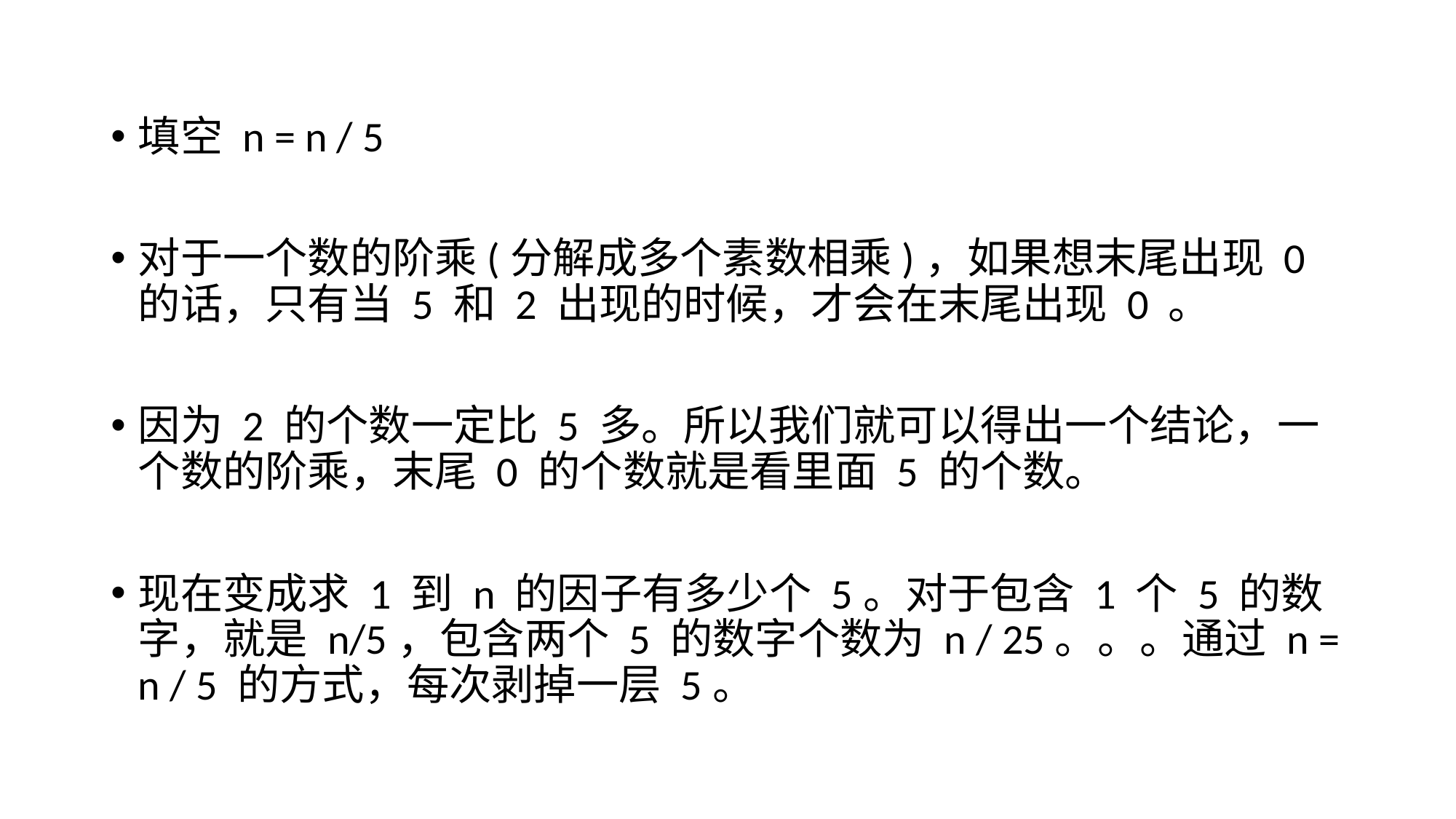

# 填空 n = n / 5

对于一个数的阶乘(分解成多个素数相乘)，如果想末尾出现 0 的话，只有当 5 和 2 出现的时候，才会在末尾出现 0 。

因为 2 的个数一定比 5 多。所以我们就可以得出一个结论，一个数的阶乘，末尾 0 的个数就是看里面 5 的个数。

现在变成求 1 到 n 的因子有多少个 5。对于包含 1 个 5 的数字，就是 n/5，包含两个 5 的数字个数为 n / 25。。。通过 n = n / 5 的方式，每次剥掉一层 5。